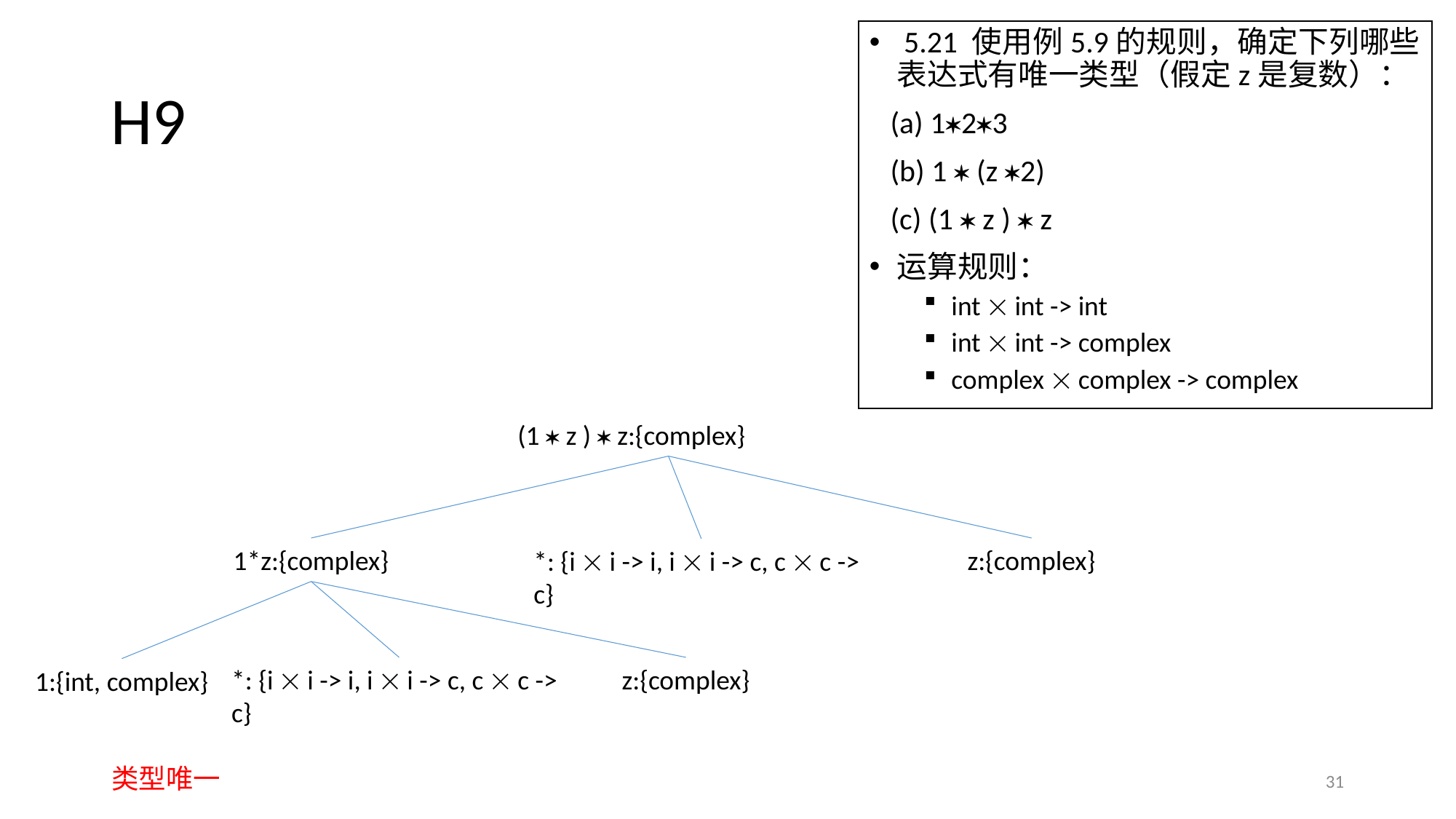

5.21 使用例5.9的规则，确定下列哪些表达式有唯一类型（假定z是复数）：
   (a) 1∗2∗3
   (b) 1 ∗ (z ∗2)
   (c) (1 ∗ z ) ∗ z
运算规则：
int × int -> int
int × int -> complex
complex × complex -> complex

# H9
(1 ∗ z ) ∗ z:{complex}
1*z:{complex}
z:{complex}
*: {i × i -> i, i × i -> c, c × c -> c}
*: {i × i -> i, i × i -> c, c × c -> c}
z:{complex}
1:{int, complex}
类型唯一
31